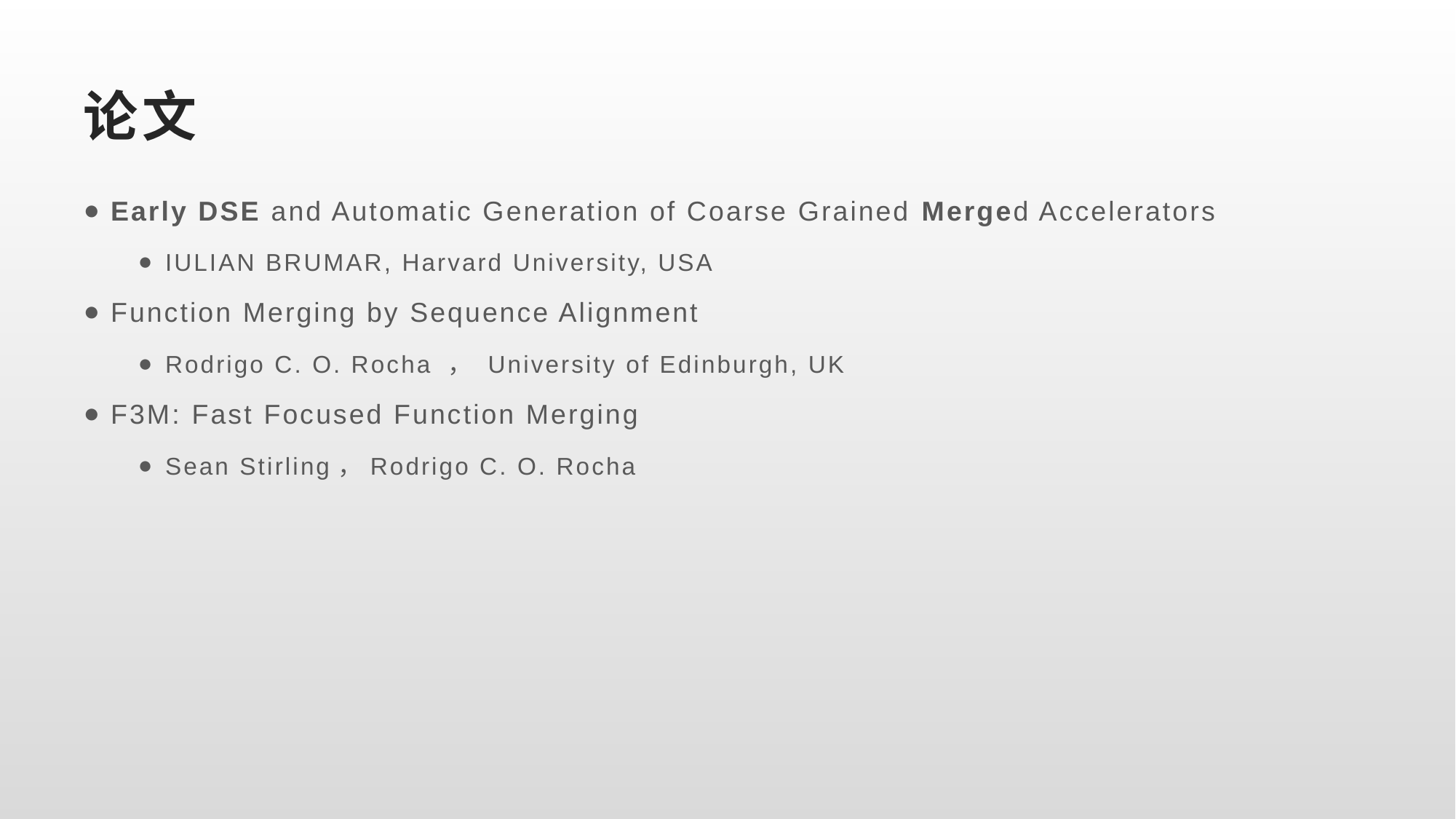

# 论文
Early DSE and Automatic Generation of Coarse Grained Merged Accelerators
IULIAN BRUMAR, Harvard University, USA
Function Merging by Sequence Alignment
Rodrigo C. O. Rocha ， University of Edinburgh, UK
F3M: Fast Focused Function Merging
Sean Stirling，Rodrigo C. O. Rocha